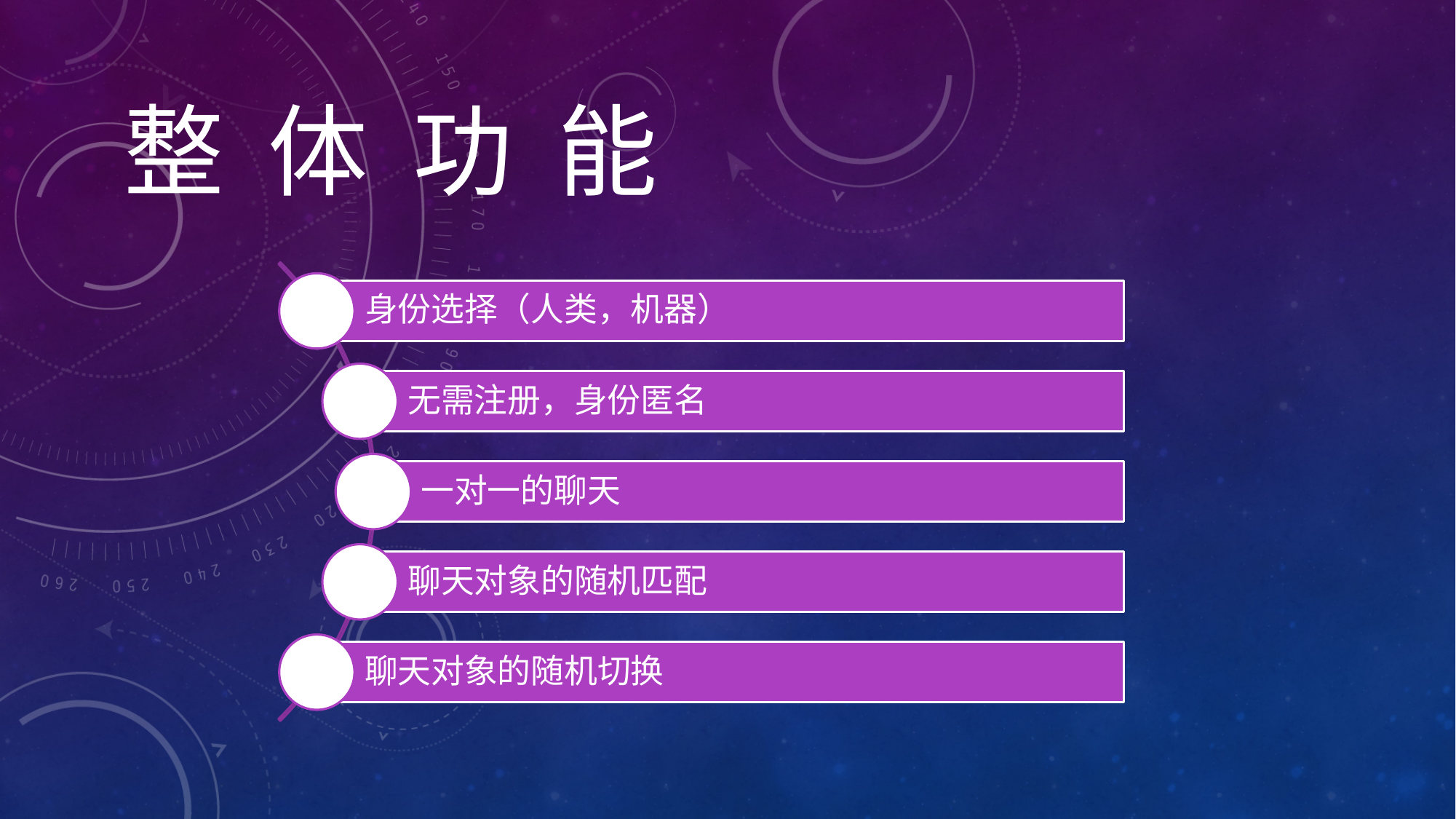

# 整  体  功  能
身份选择（人类，机器）
无需注册，身份匿名
一对一的聊天
聊天对象的随机匹配
聊天对象的随机切换